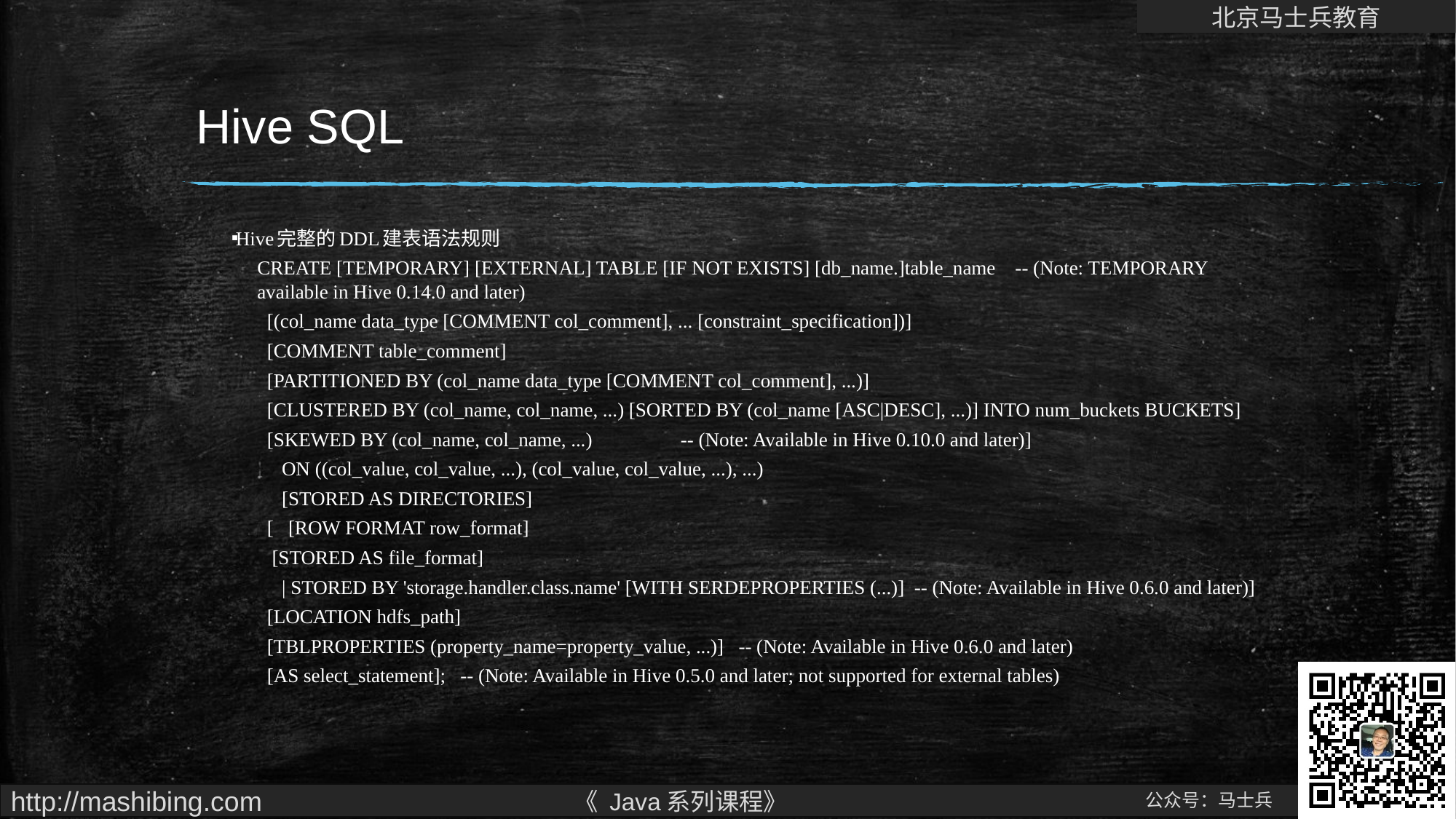

# Hive SQL
Hive完整的DDL建表语法规则
CREATE [TEMPORARY] [EXTERNAL] TABLE [IF NOT EXISTS] [db_name.]table_name    -- (Note: TEMPORARY available in Hive 0.14.0 and later)
  [(col_name data_type [COMMENT col_comment], ... [constraint_specification])]
  [COMMENT table_comment]
  [PARTITIONED BY (col_name data_type [COMMENT col_comment], ...)]
  [CLUSTERED BY (col_name, col_name, ...) [SORTED BY (col_name [ASC|DESC], ...)] INTO num_buckets BUCKETS]
  [SKEWED BY (col_name, col_name, ...)                  -- (Note: Available in Hive 0.10.0 and later)]
     ON ((col_value, col_value, ...), (col_value, col_value, ...), ...)
     [STORED AS DIRECTORIES]
  [   [ROW FORMAT row_format]
   [STORED AS file_format]
     | STORED BY 'storage.handler.class.name' [WITH SERDEPROPERTIES (...)]  -- (Note: Available in Hive 0.6.0 and later)]
  [LOCATION hdfs_path]
  [TBLPROPERTIES (property_name=property_value, ...)]   -- (Note: Available in Hive 0.6.0 and later)
  [AS select_statement];   -- (Note: Available in Hive 0.5.0 and later; not supported for external tables)